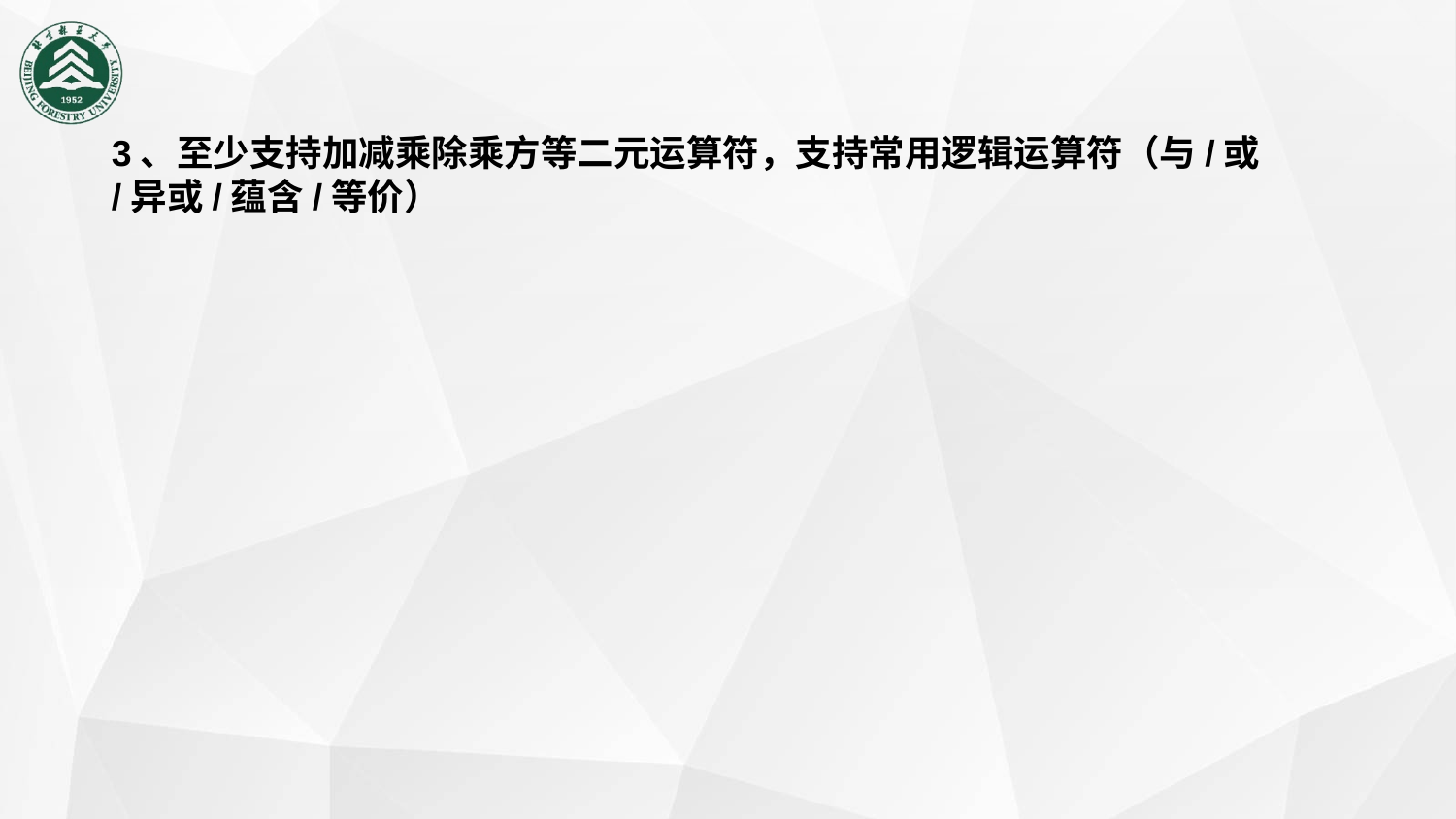

3、至少支持加减乘除乘方等二元运算符，支持常用逻辑运算符（与/或/异或/蕴含/等价）